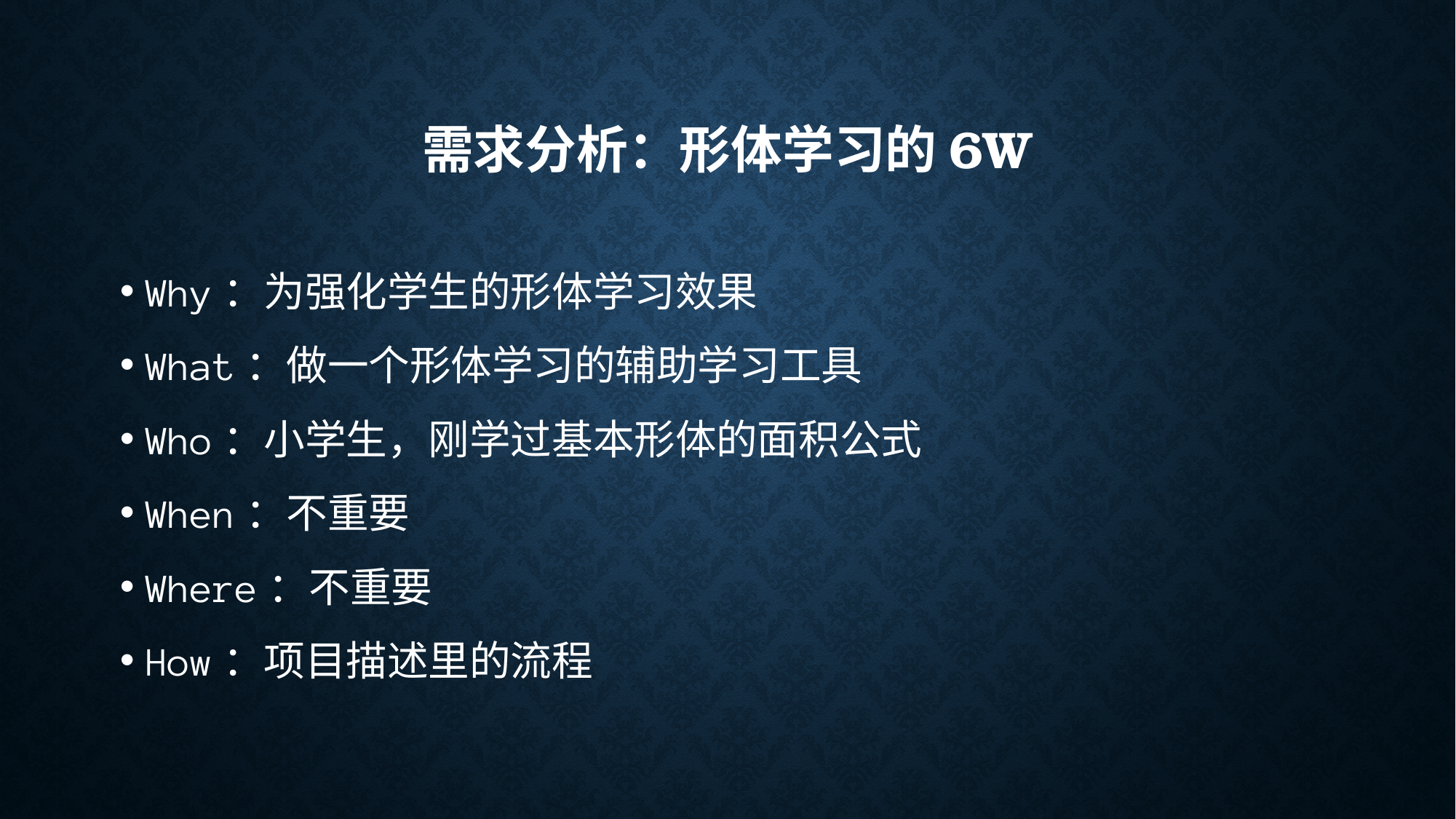

# 需求分析：形体学习的6W
Why：为强化学生的形体学习效果
What：做一个形体学习的辅助学习工具
Who：小学生，刚学过基本形体的面积公式
When：不重要
Where：不重要
How：项目描述里的流程